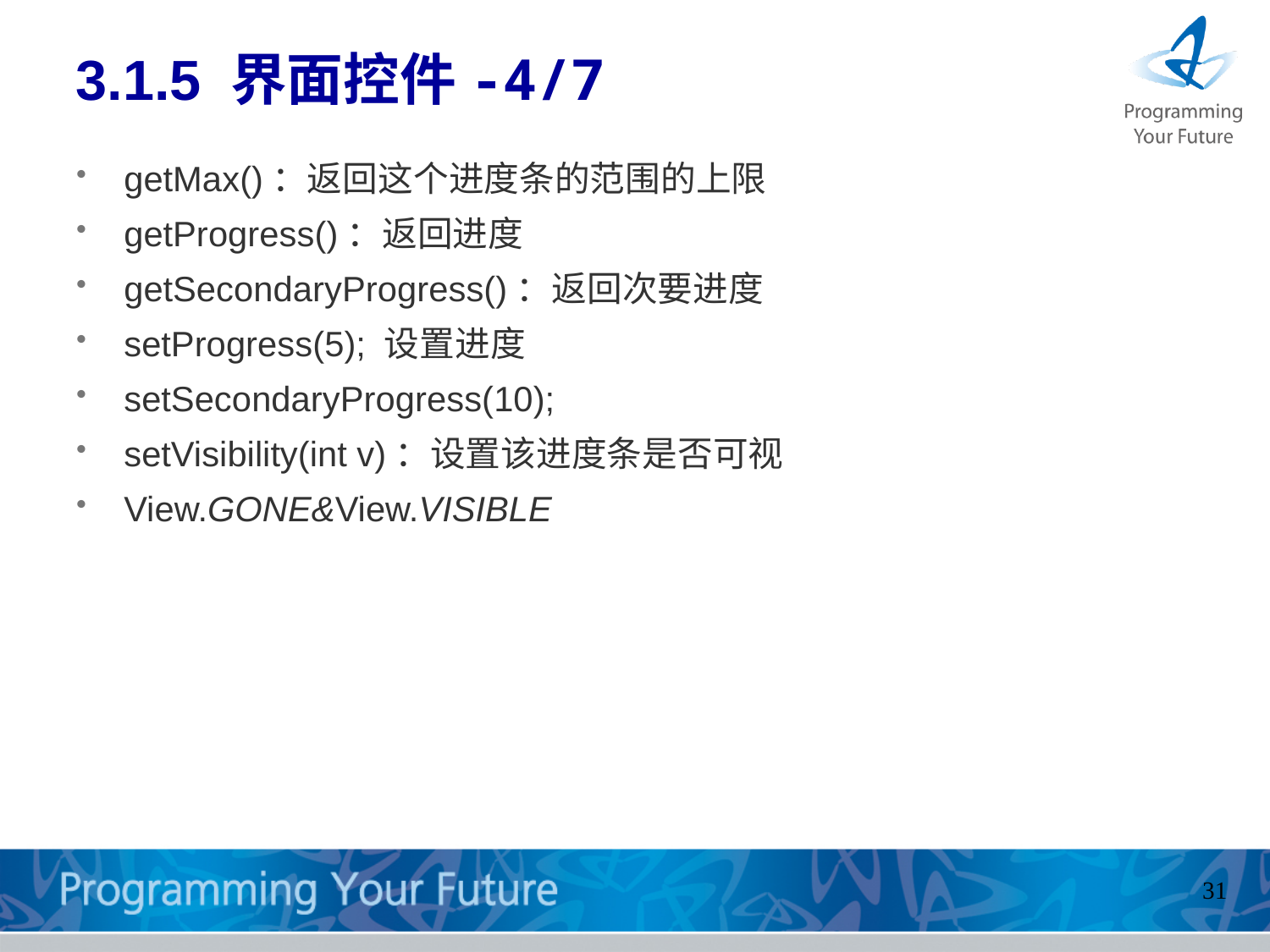

3.1.5 界面控件-4/7
getMax()：返回这个进度条的范围的上限
getProgress()：返回进度
getSecondaryProgress()：返回次要进度
setProgress(5); 设置进度
setSecondaryProgress(10);
setVisibility(int v)：设置该进度条是否可视
View.GONE&View.VISIBLE